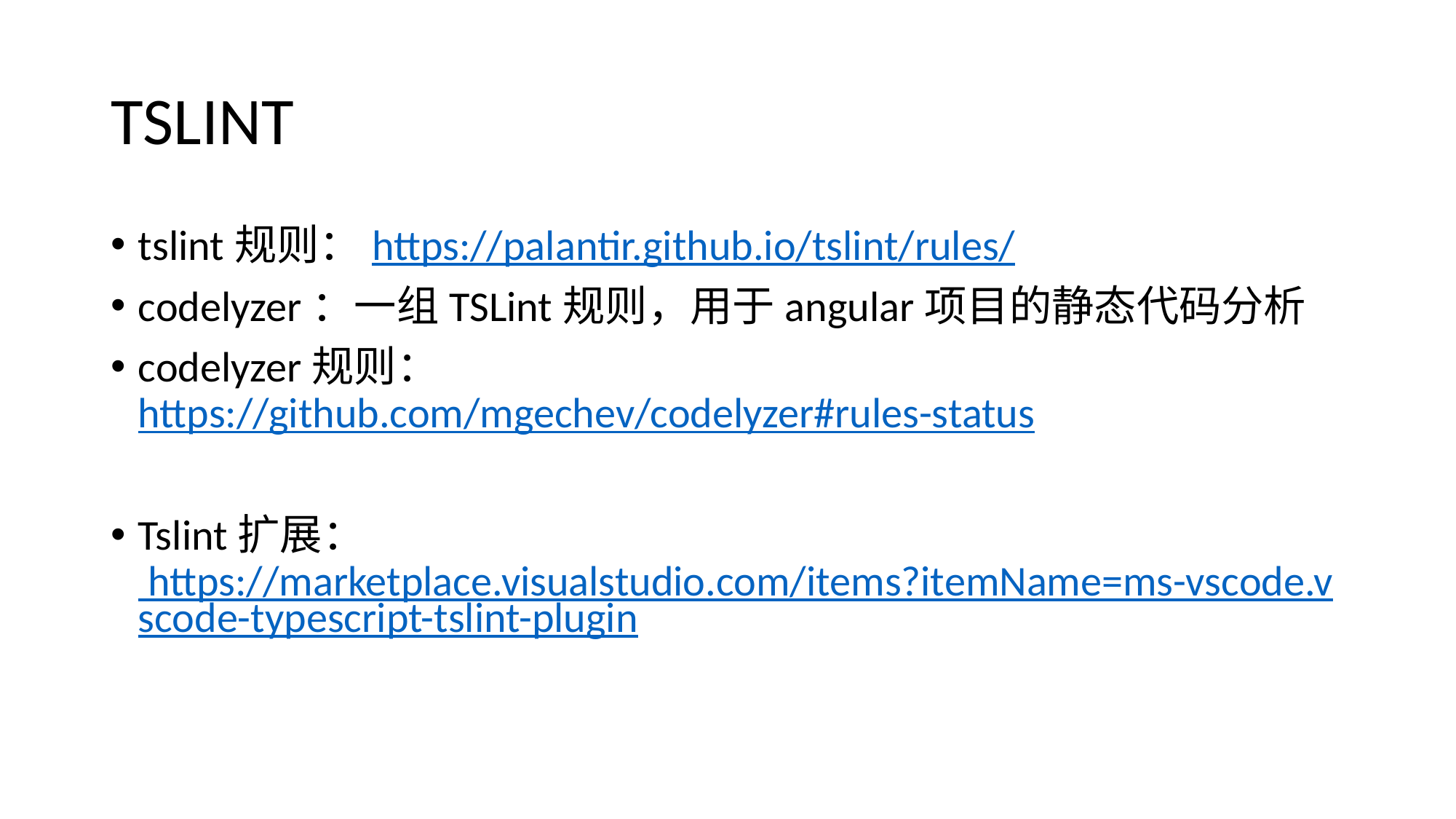

# TSLINT
tslint规则：https://palantir.github.io/tslint/rules/
codelyzer：一组TSLint规则，用于angular项目的静态代码分析
codelyzer规则：https://github.com/mgechev/codelyzer#rules-status

Tslint扩展： https://marketplace.visualstudio.com/items?itemName=ms-vscode.vscode-typescript-tslint-plugin